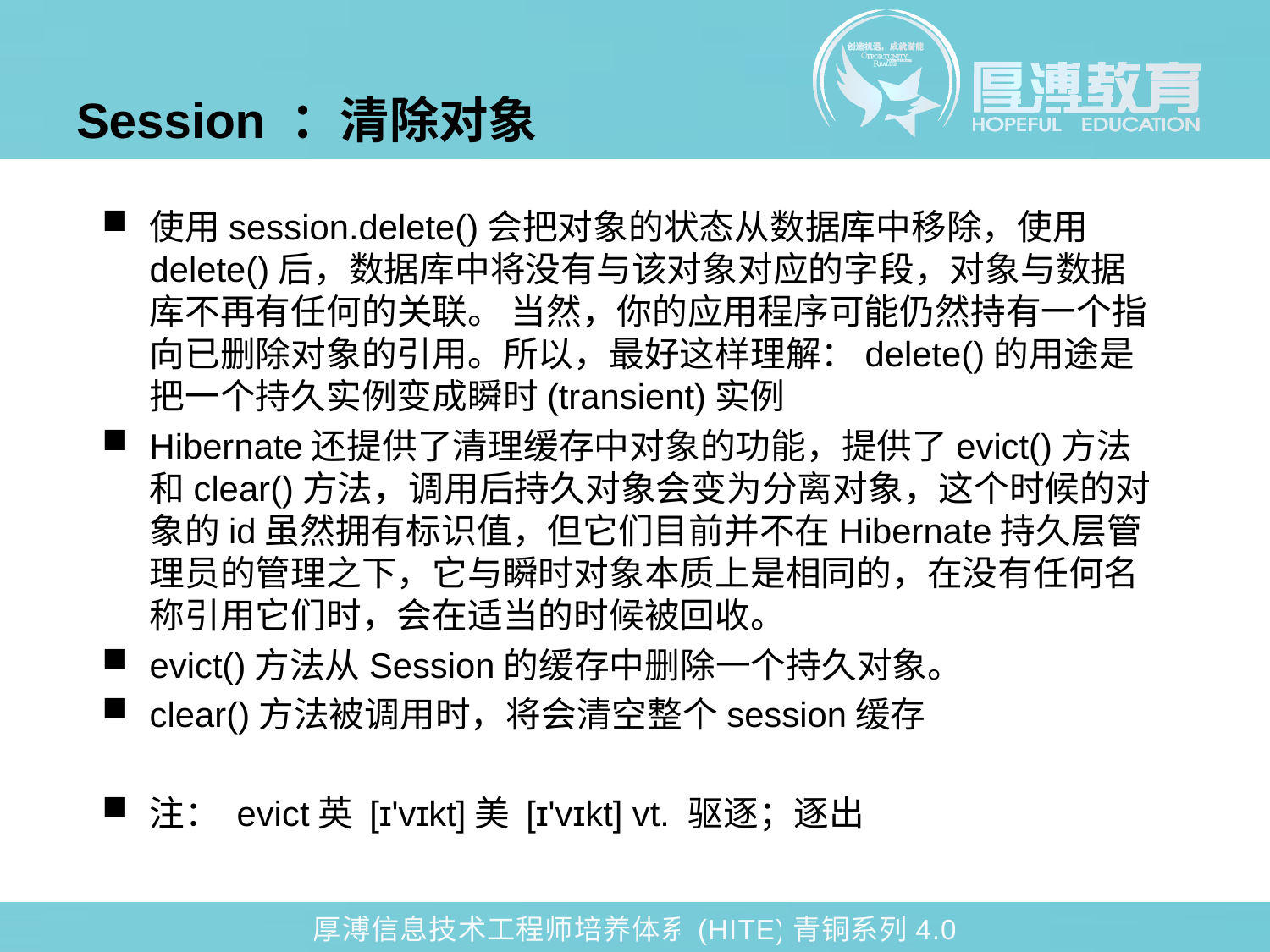

# Session ：清除对象
使用session.delete()会把对象的状态从数据库中移除，使用delete()后，数据库中将没有与该对象对应的字段，对象与数据库不再有任何的关联。 当然，你的应用程序可能仍然持有一个指向已删除对象的引用。所以，最好这样理解：delete()的用途是把一个持久实例变成瞬时(transient)实例
Hibernate还提供了清理缓存中对象的功能，提供了evict()方法和clear()方法，调用后持久对象会变为分离对象，这个时候的对象的id虽然拥有标识值，但它们目前并不在Hibernate持久层管理员的管理之下，它与瞬时对象本质上是相同的，在没有任何名称引用它们时，会在适当的时候被回收。
evict()方法从Session的缓存中删除一个持久对象。
clear()方法被调用时，将会清空整个session缓存

注： evict英 [ɪ'vɪkt]美 [ɪ'vɪkt] vt. 驱逐；逐出